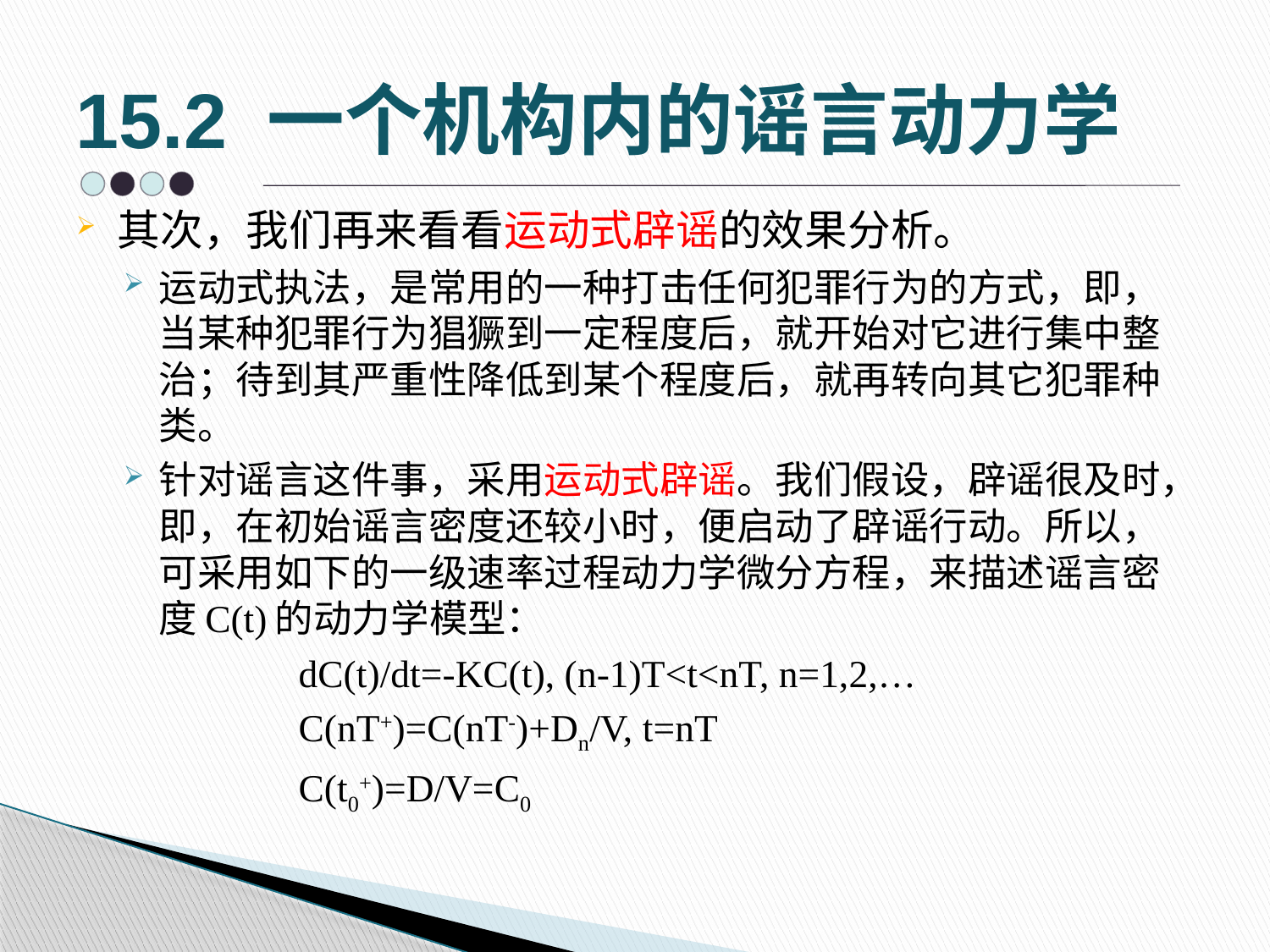

# 15.2 一个机构内的谣言动力学

其次，我们再来看看运动式辟谣的效果分析。
运动式执法，是常用的一种打击任何犯罪行为的方式，即，当某种犯罪行为猖獗到一定程度后，就开始对它进行集中整治；待到其严重性降低到某个程度后，就再转向其它犯罪种类。
针对谣言这件事，采用运动式辟谣。我们假设，辟谣很及时，即，在初始谣言密度还较小时，便启动了辟谣行动。所以，可采用如下的一级速率过程动力学微分方程，来描述谣言密度C(t)的动力学模型：
                  dC(t)/dt=-KC(t), (n-1)T<t<nT, n=1,2,…
                  C(nT+)=C(nT-)+Dn/V, t=nT
                  C(t0+)=D/V=C0